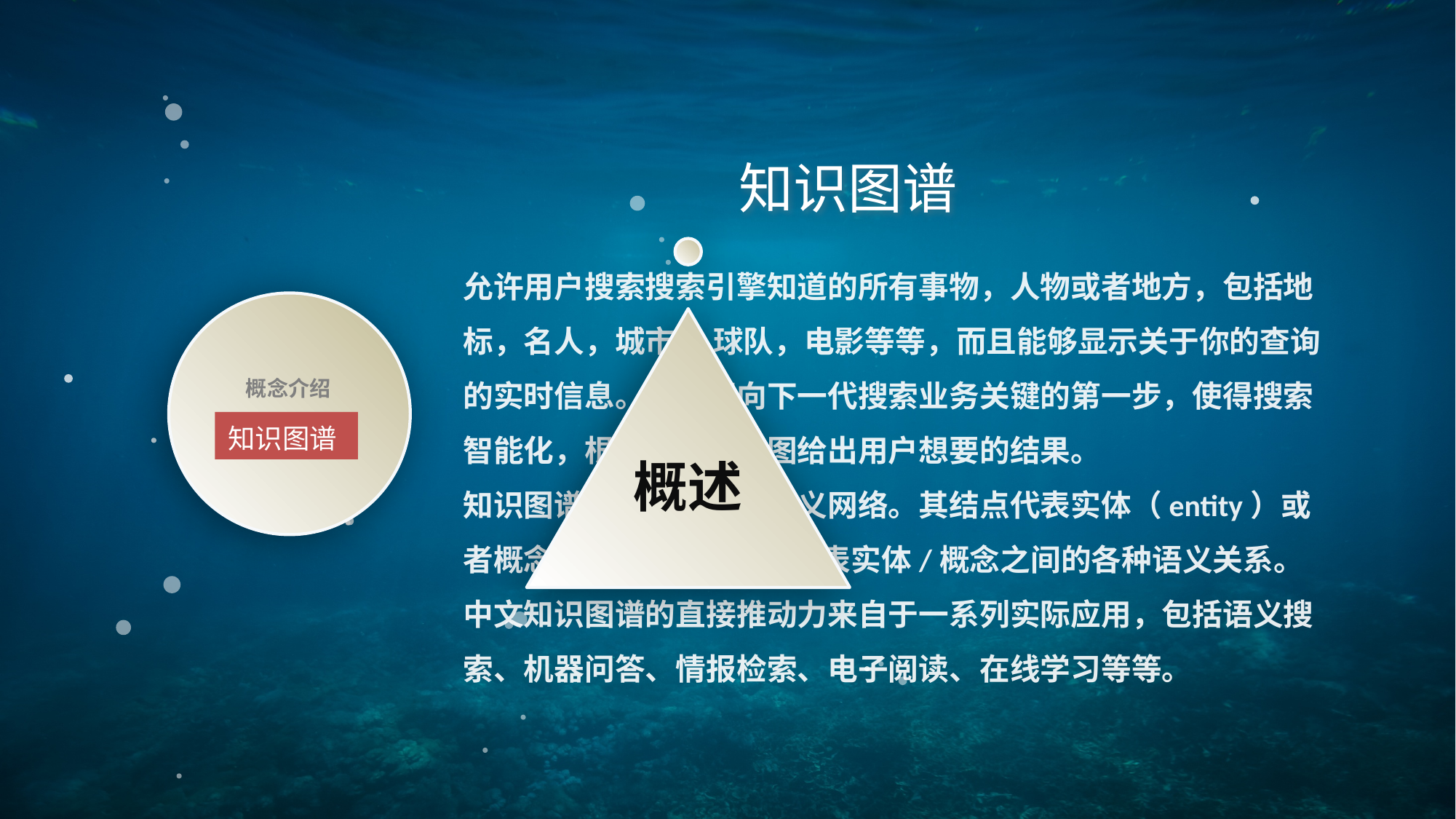

知识图谱

允许用户搜索搜索引擎知道的所有事物，人物或者地方，包括地标，名人，城市， 球队，电影等等，而且能够显示关于你的查询的实时信息。它是迈向下一代搜索业务关键的第一步，使得搜索智能化，根据用户的意图给出用户想要的结果。
知识图谱本质上是一种语义网络。其结点代表实体（entity）或者概念（concept），边代表实体/概念之间的各种语义关系。
中文知识图谱的直接推动力来自于一系列实际应用，包括语义搜索、机器问答、情报检索、电子阅读、在线学习等等。

概述

概念介绍

知识图谱